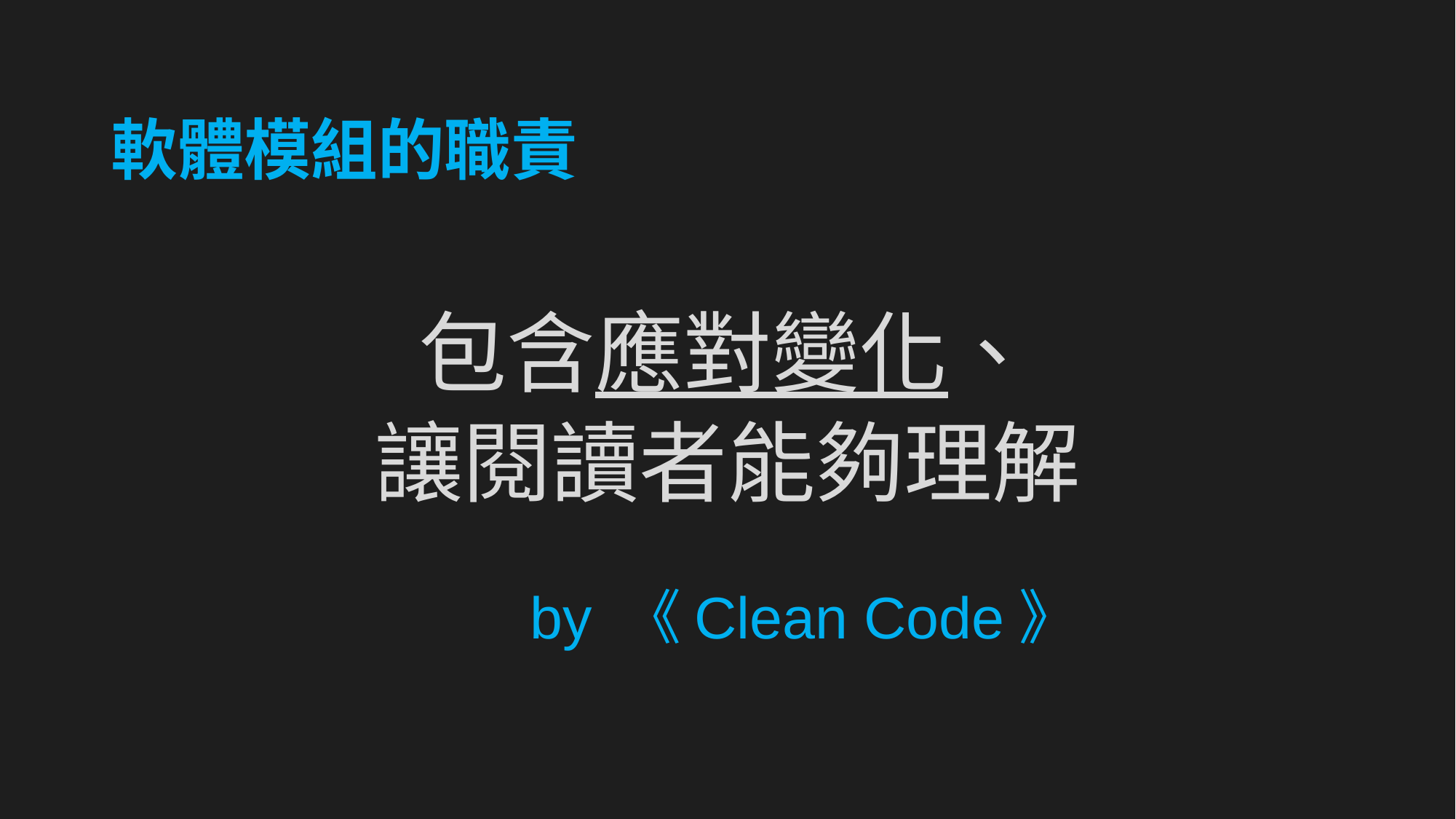

# 軟體模組的職責

包含應對變化、
讓閱讀者能夠理解

    						     by 《Clean Code》